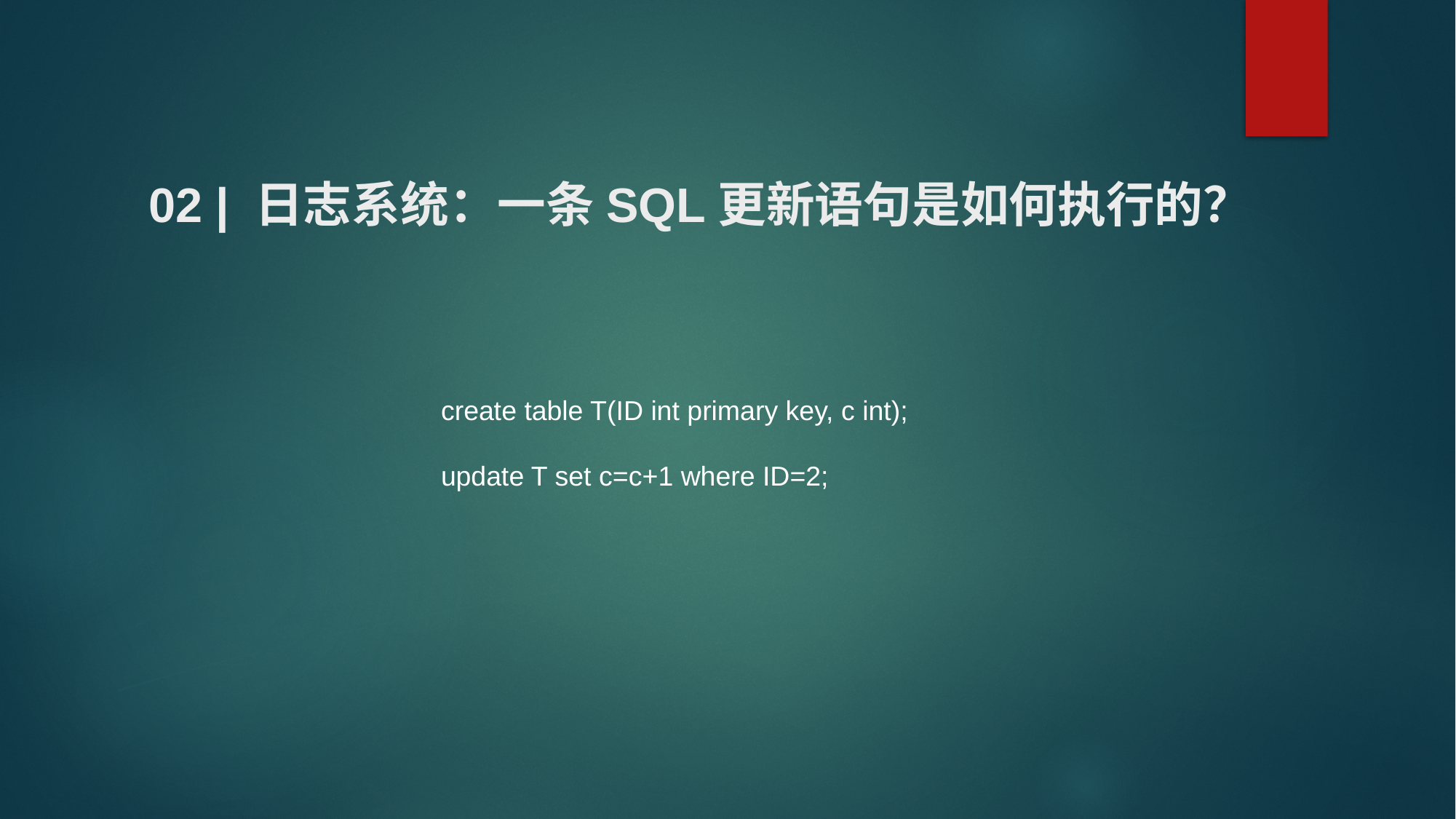

# 02 | 日志系统：一条SQL更新语句是如何执行的？
create table T(ID int primary key, c int);

update T set c=c+1 where ID=2;